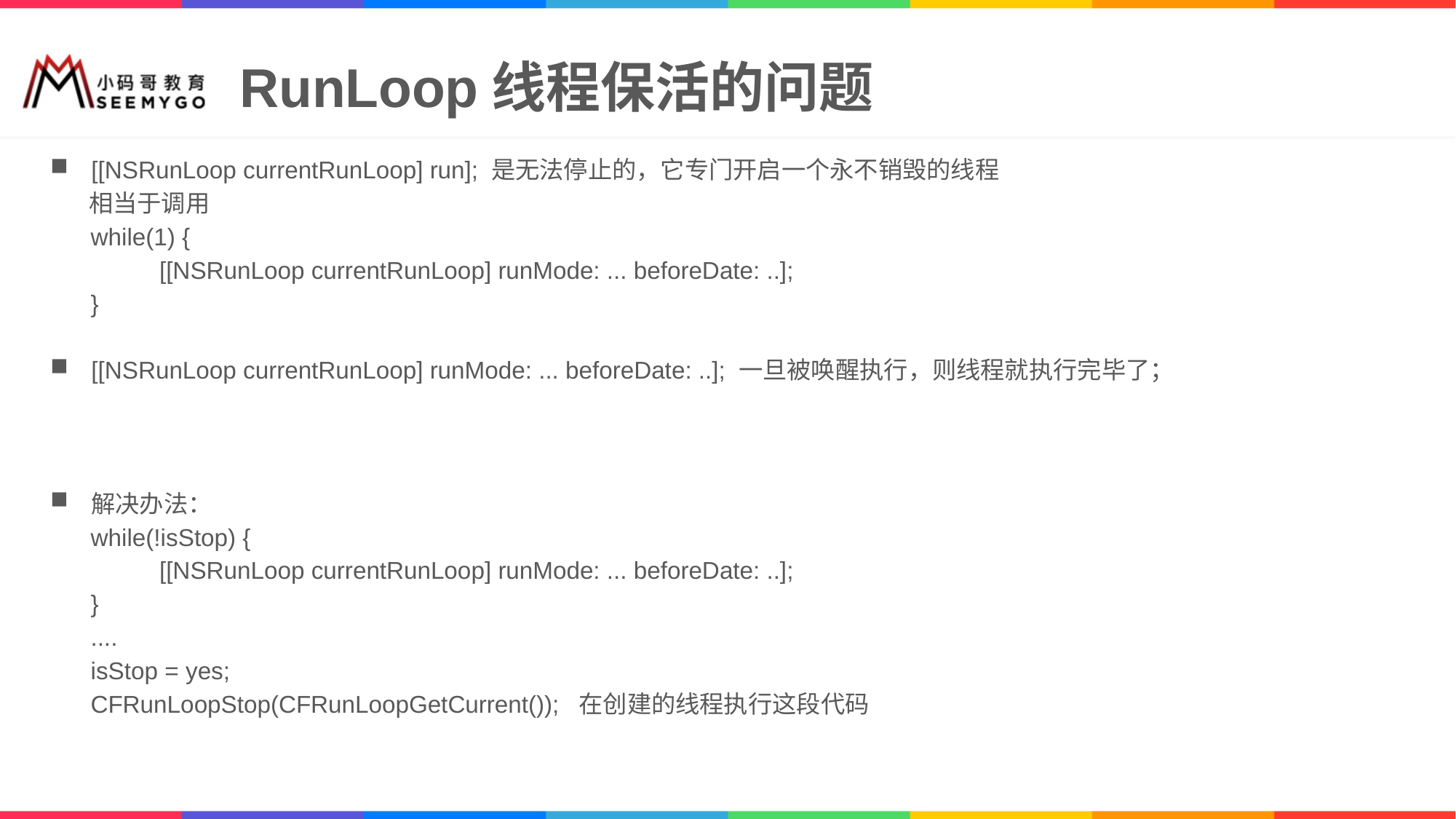

# RunLoop线程保活的问题
[[NSRunLoop currentRunLoop] run]; 是无法停止的，它专门开启一个永不销毁的线程
      相当于调用
      while(1) {
	[[NSRunLoop currentRunLoop] runMode: ... beforeDate: ..];
      }

[[NSRunLoop currentRunLoop] runMode: ... beforeDate: ..]; 一旦被唤醒执行，则线程就执行完毕了；

解决办法：
      while(!isStop) {
	[[NSRunLoop currentRunLoop] runMode: ... beforeDate: ..];
      }
      ....
      isStop = yes;
      CFRunLoopStop(CFRunLoopGetCurrent());  在创建的线程执行这段代码